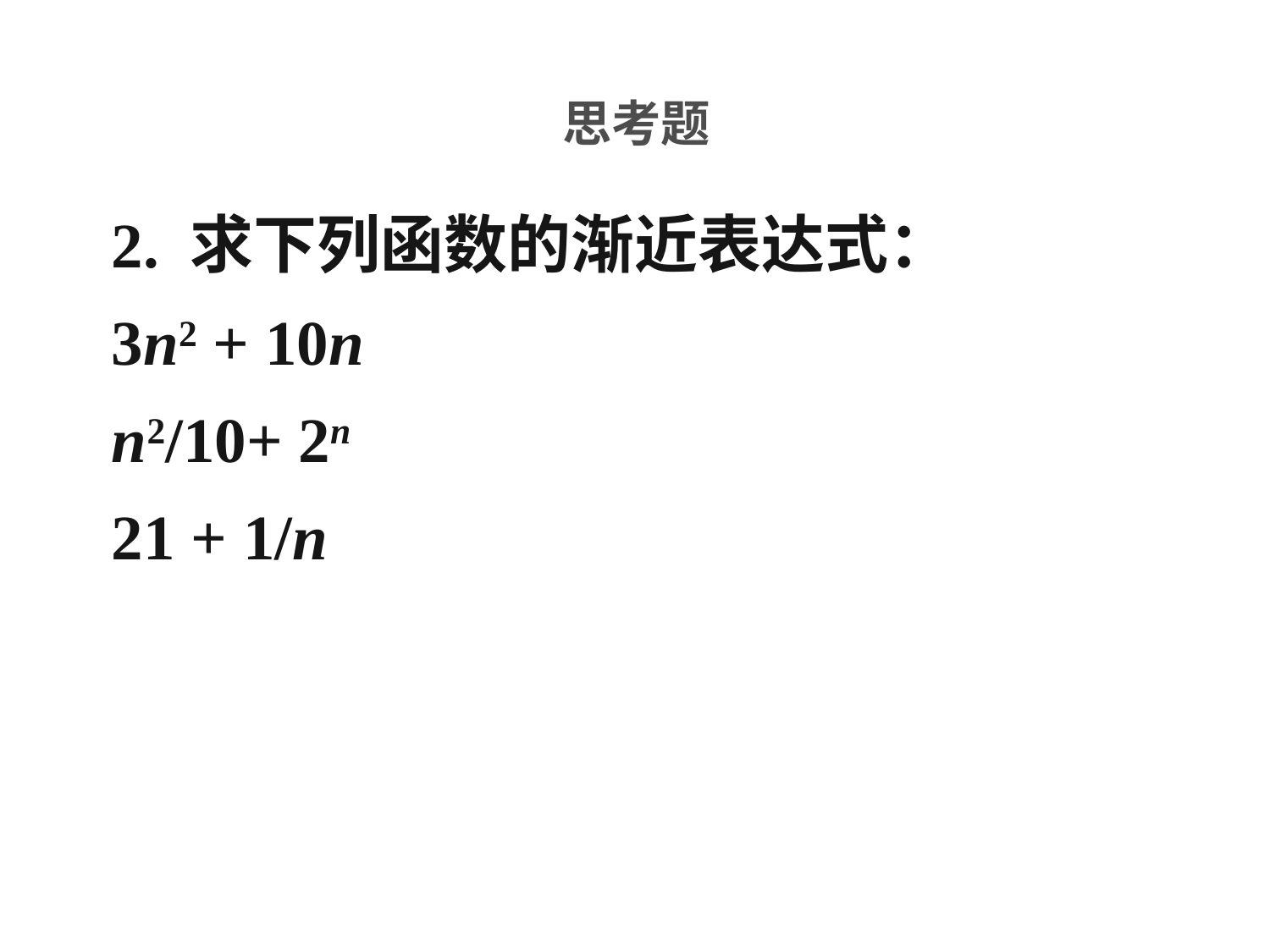

# 思考题
2. 求下列函数的渐近表达式：
3n2 + 10n
n2/10+ 2n
21 + 1/n